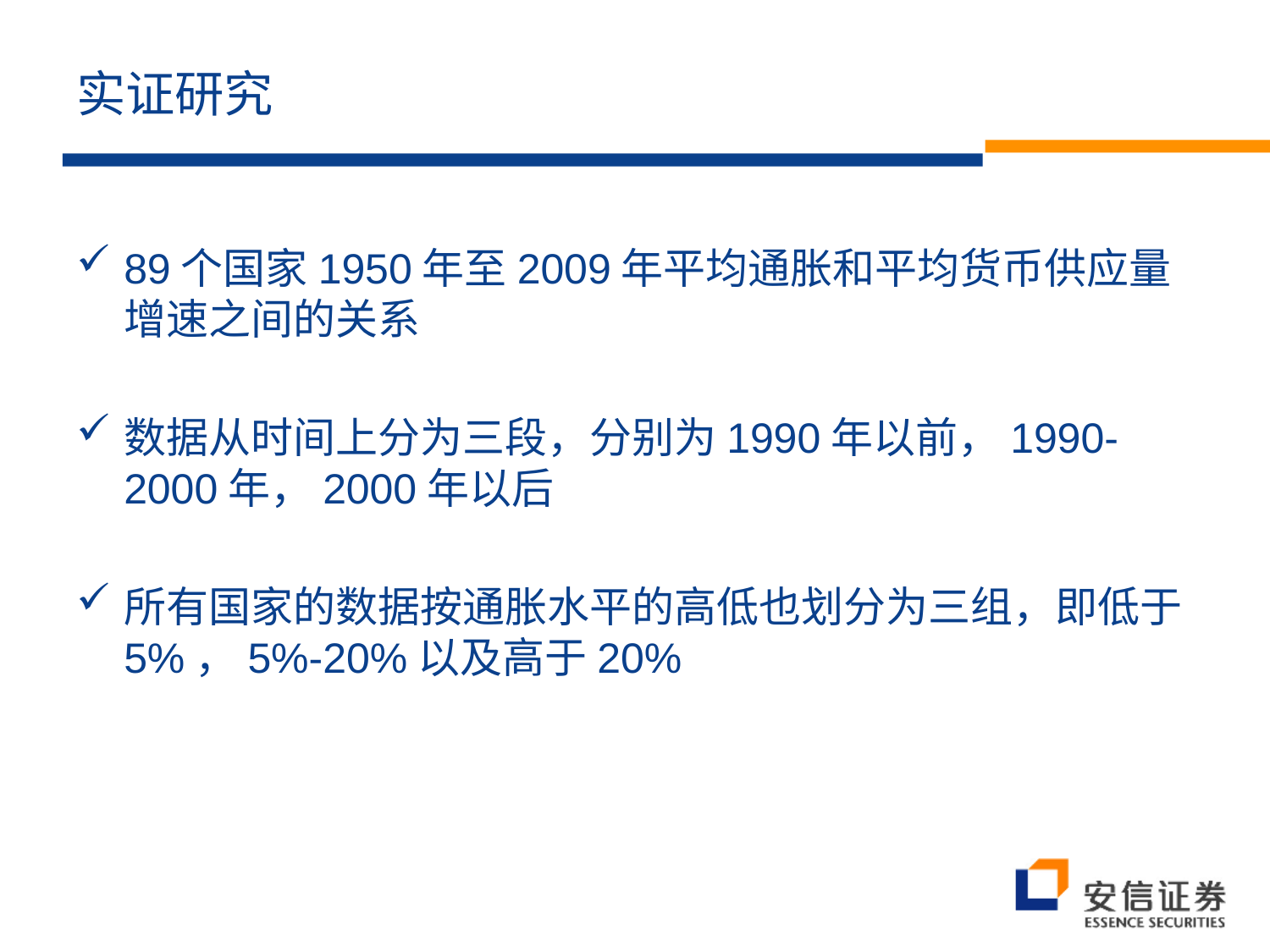

# 实证研究

89个国家1950年至2009年平均通胀和平均货币供应量增速之间的关系

数据从时间上分为三段，分别为1990年以前，1990-2000年，2000年以后

所有国家的数据按通胀水平的高低也划分为三组，即低于5%，5%-20%以及高于20%